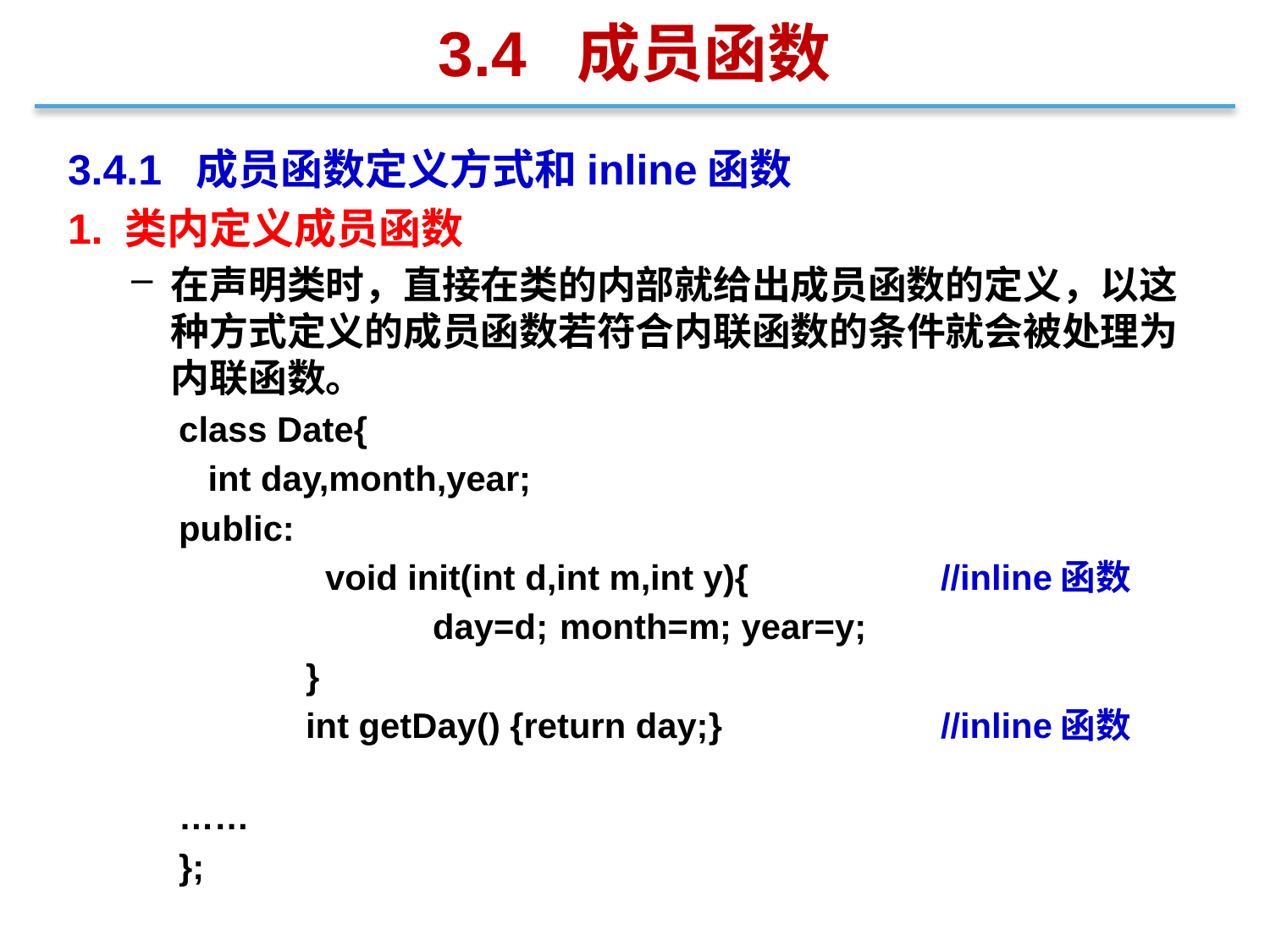

3.4  成员函数
3.4.1  成员函数定义方式和inline函数
1. 类内定义成员函数
在声明类时，直接在类的内部就给出成员函数的定义，以这种方式定义的成员函数若符合内联函数的条件就会被处理为内联函数。
class Date{
   int day,month,year;
public:
	  void init(int d,int m,int y){                 	//inline函数
		day=d;	month=m; year=y;
	}
	int getDay() {return day;}　　         	//inline函数
……
};